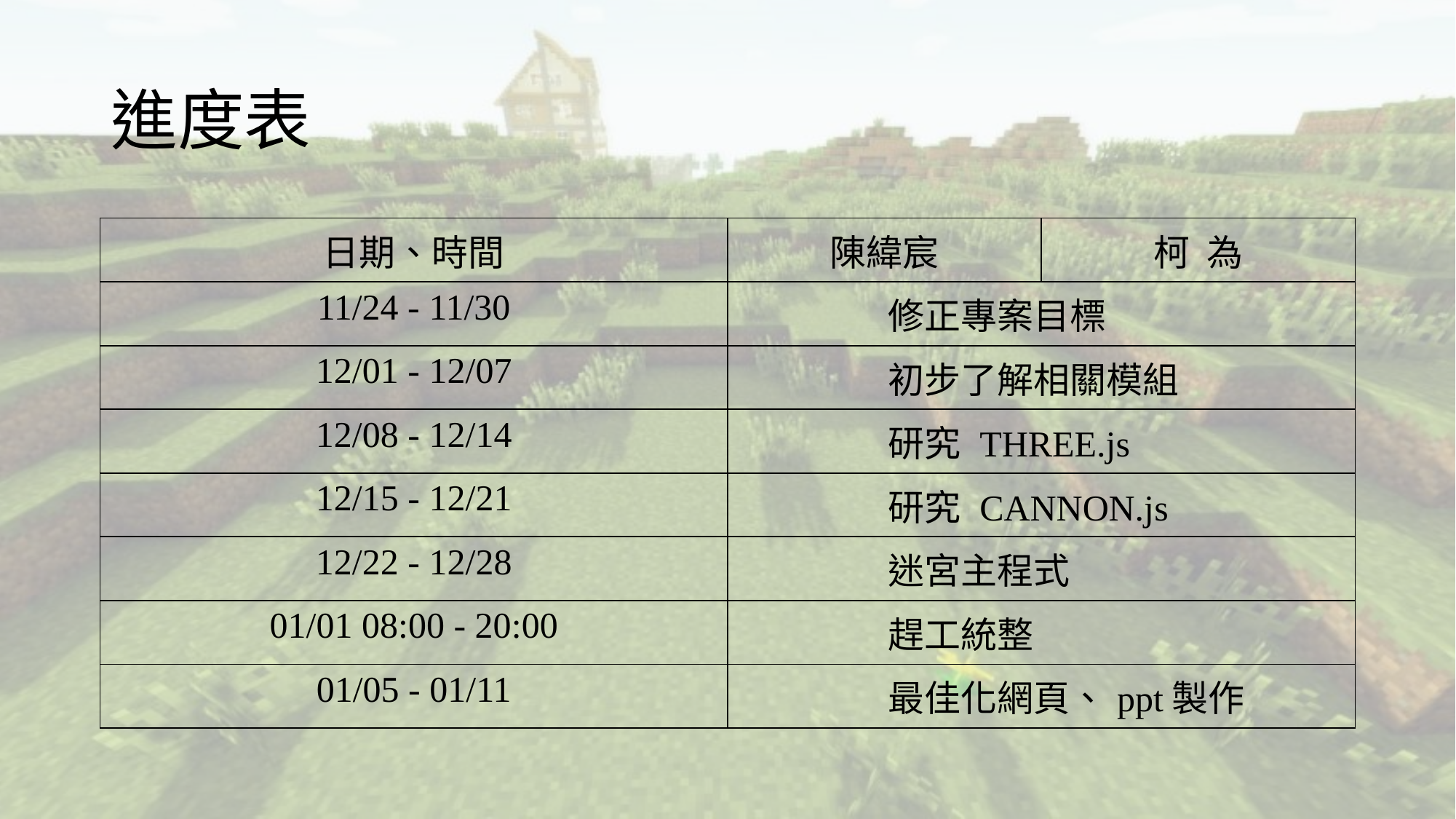

# 進度表
| 日期、時間 | 陳緯宸 | 柯 為 |
| --- | --- | --- |
| 11/24 - 11/30 | 修正專案目標 |  |
| 12/01 - 12/07 | 初步了解相關模組 |  |
| 12/08 - 12/14 | 研究 THREE.js |  |
| 12/15 - 12/21 | 研究 CANNON.js |  |
| 12/22 - 12/28 | 迷宮主程式 |  |
| 01/01 08:00 - 20:00 | 趕工統整 |  |
| 01/05 - 01/11 | 最佳化網頁、ppt製作 |  |